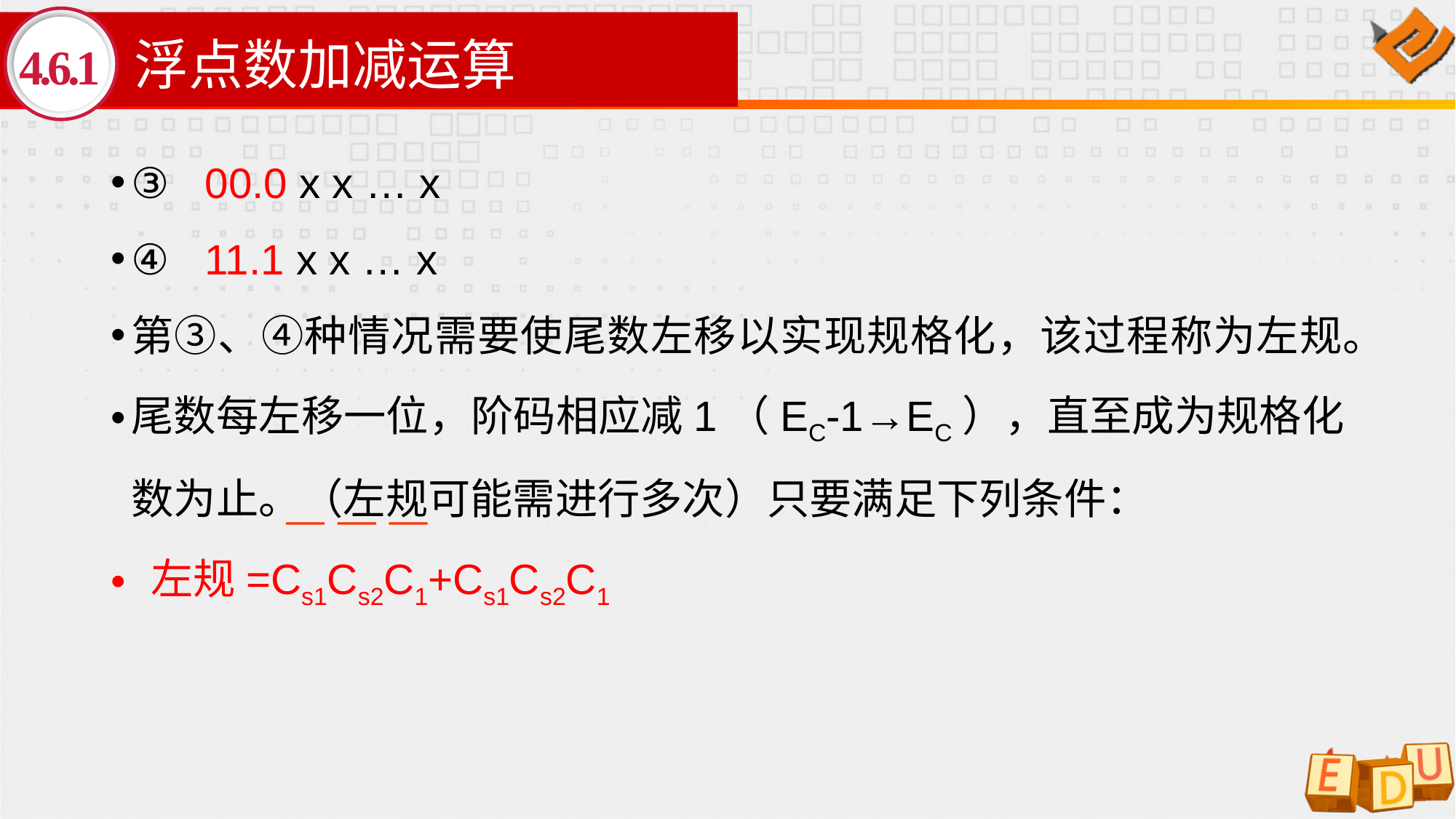

# 浮点数加减运算
4.6.1
③   00.0 x x … x
④   11.1 x x … x
第③、④种情况需要使尾数左移以实现规格化，该过程称为左规。
尾数每左移一位，阶码相应减1（EC-1→EC），直至成为规格化数为止。（左规可能需进行多次）只要满足下列条件：
 左规=Cs1Cs2C1+Cs1Cs2C1